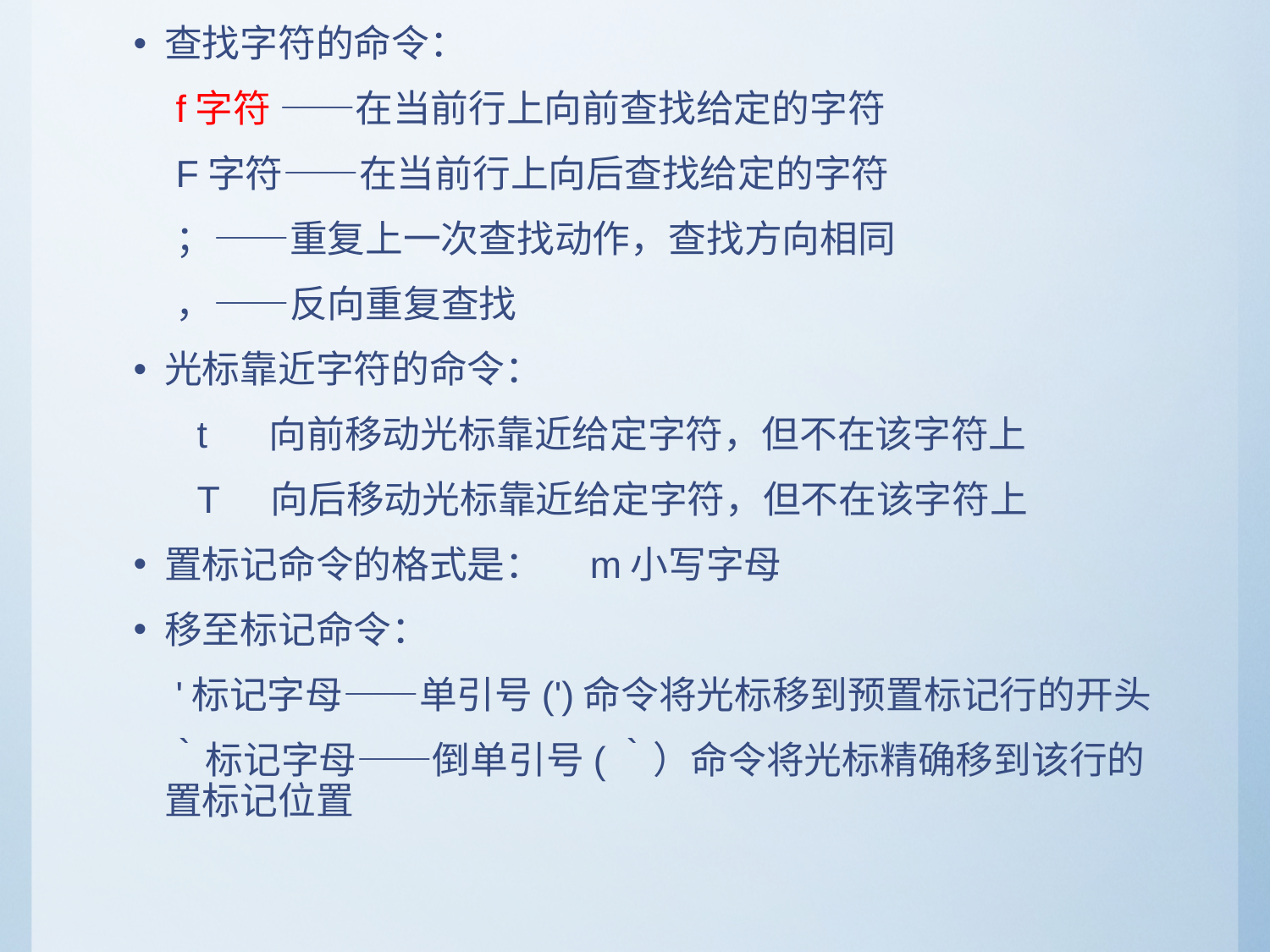

查找字符的命令：
    f字符 ——在当前行上向前查找给定的字符
    F字符——在当前行上向后查找给定的字符
    ；——重复上一次查找动作，查找方向相同
    ，——反向重复查找
光标靠近字符的命令：
      t     向前移动光标靠近给定字符，但不在该字符上
      T    向后移动光标靠近给定字符，但不在该字符上
置标记命令的格式是：　m小写字母
移至标记命令：
    '标记字母——单引号(')命令将光标移到预置标记行的开头
   ｀标记字母——倒单引号(｀）命令将光标精确移到该行的置标记位置